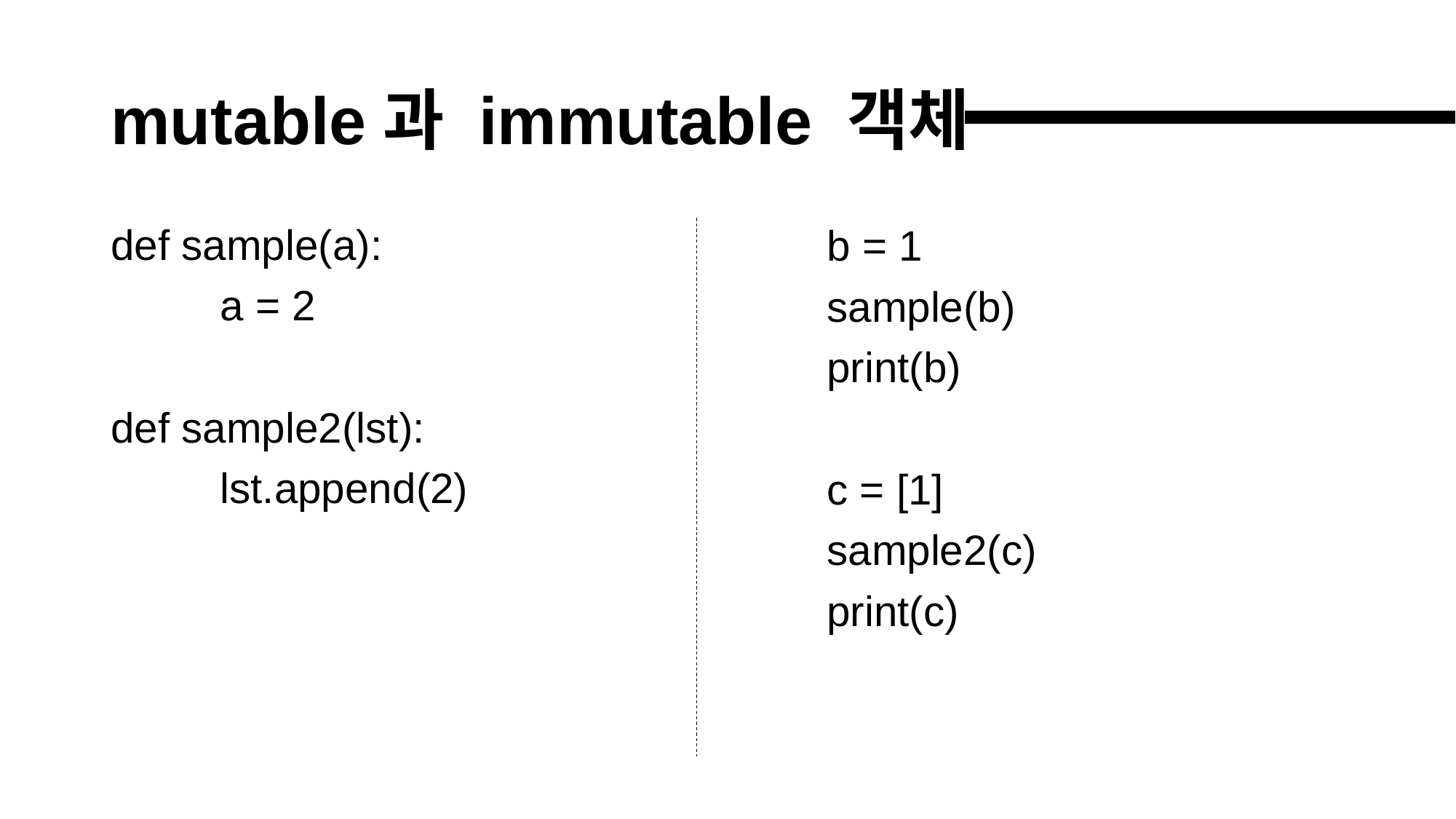

# mutable과 immutable 객체

def sample(a):
	a = 2

def sample2(lst):
	lst.append(2)

b = 1
sample(b)
print(b)

c = [1]
sample2(c)
print(c)